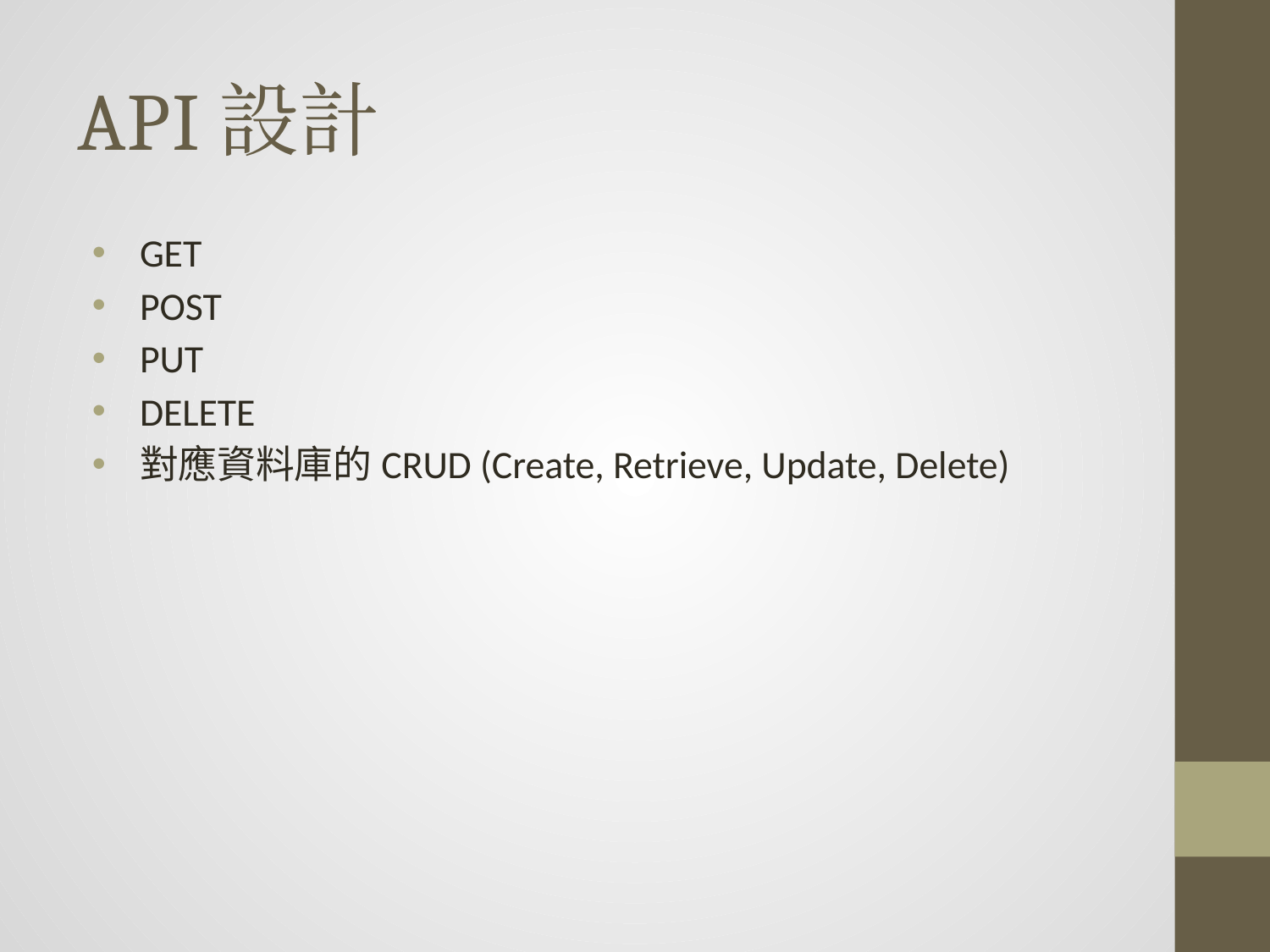

# API設計
GET
POST
PUT
DELETE
對應資料庫的CRUD (Create, Retrieve, Update, Delete)